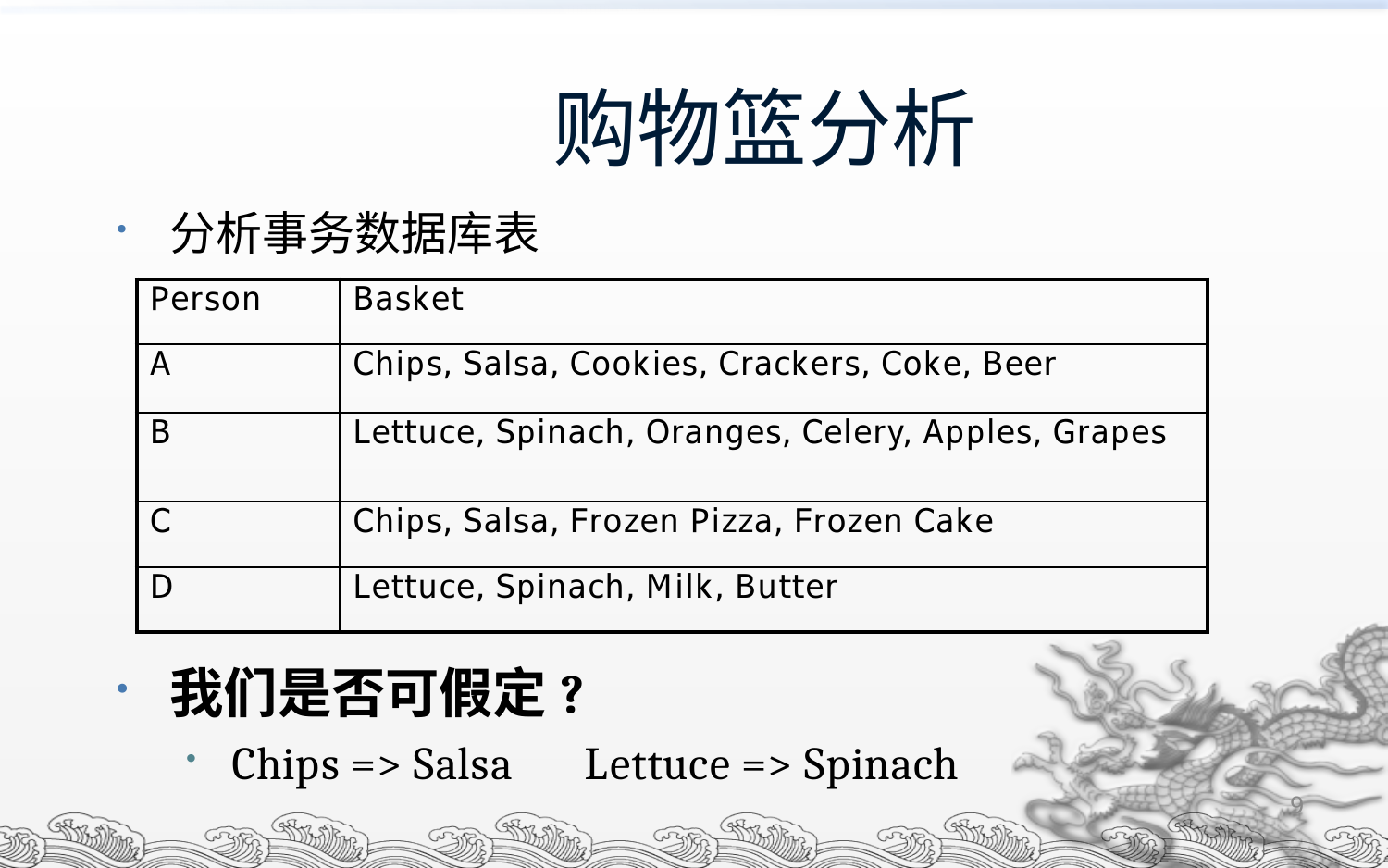

# 购物篮分析
分析事务数据库表

我们是否可假定?
Chips => Salsa       Lettuce => Spinach
| Person | Basket |
| --- | --- |
| A | Chips, Salsa, Cookies, Crackers, Coke, Beer |
| B | Lettuce, Spinach, Oranges, Celery, Apples, Grapes |
| C | Chips, Salsa, Frozen Pizza, Frozen Cake |
| D | Lettuce, Spinach, Milk, Butter |
9